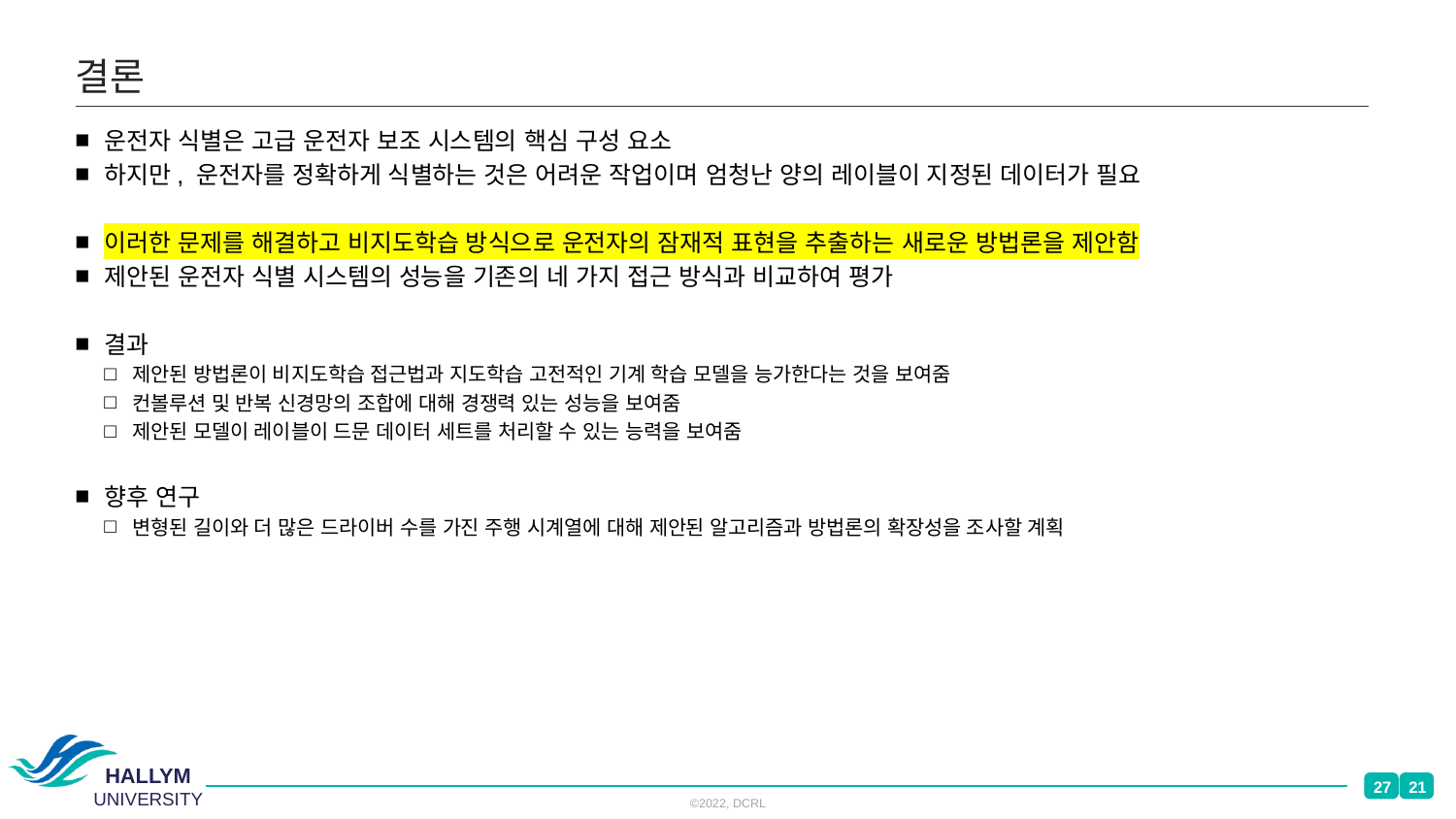

# 결론
운전자 식별은 고급 운전자 보조 시스템의 핵심 구성 요소
하지만, 운전자를 정확하게 식별하는 것은 어려운 작업이며 엄청난 양의 레이블이 지정된 데이터가 필요

이러한 문제를 해결하고 비지도학습 방식으로 운전자의 잠재적 표현을 추출하는 새로운 방법론을 제안함
제안된 운전자 식별 시스템의 성능을 기존의 네 가지 접근 방식과 비교하여 평가

결과
제안된 방법론이 비지도학습 접근법과 지도학습 고전적인 기계 학습 모델을 능가한다는 것을 보여줌
컨볼루션 및 반복 신경망의 조합에 대해 경쟁력 있는 성능을 보여줌
제안된 모델이 레이블이 드문 데이터 세트를 처리할 수 있는 능력을 보여줌

향후 연구
변형된 길이와 더 많은 드라이버 수를 가진 주행 시계열에 대해 제안된 알고리즘과 방법론의 확장성을 조사할 계획